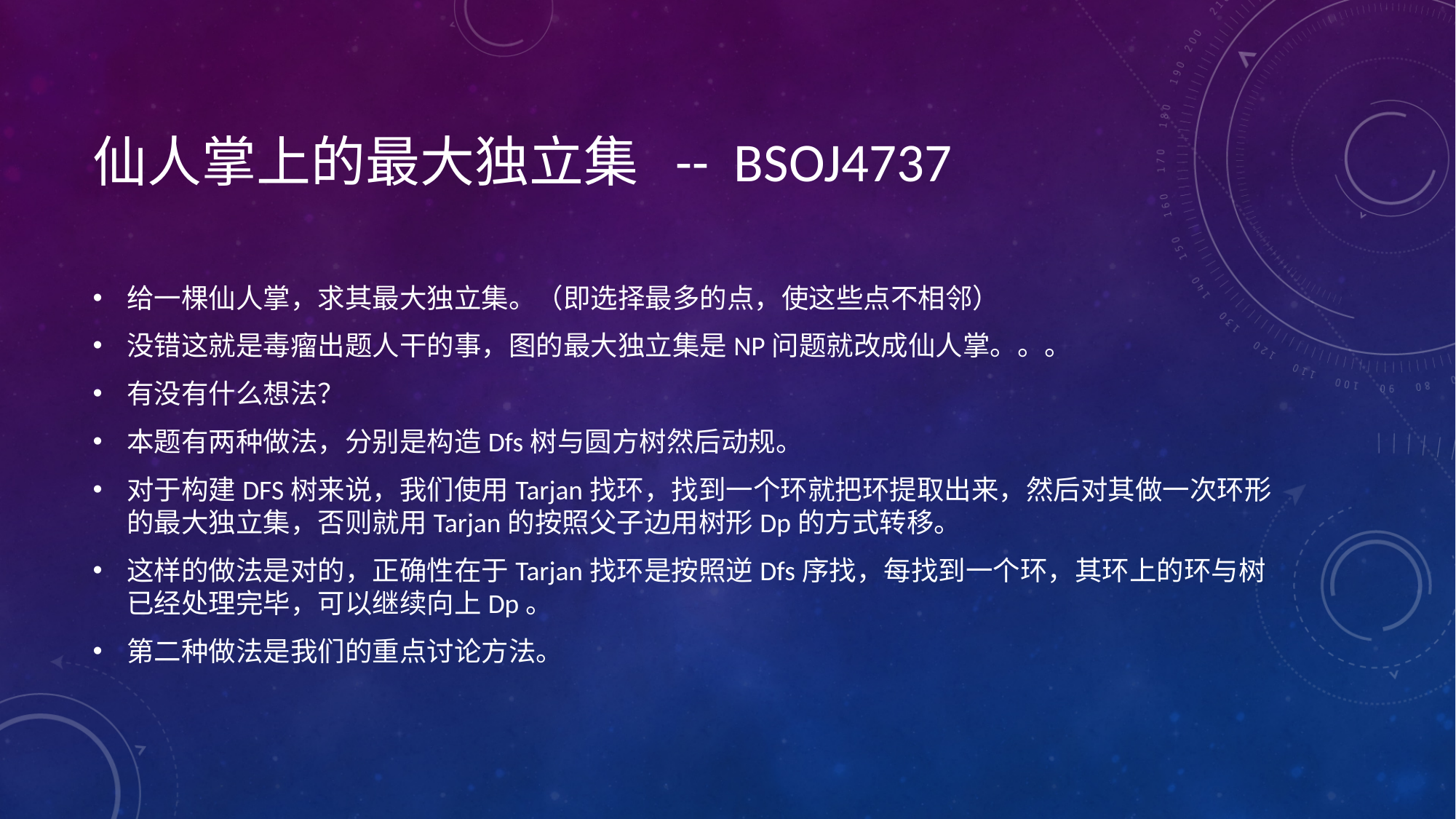

# 仙人掌上的最大独立集  --  bsoj4737
给一棵仙人掌，求其最大独立集。（即选择最多的点，使这些点不相邻）
没错这就是毒瘤出题人干的事，图的最大独立集是NP问题就改成仙人掌。。。
有没有什么想法？
本题有两种做法，分别是构造Dfs树与圆方树然后动规。
对于构建DFS树来说，我们使用Tarjan找环，找到一个环就把环提取出来，然后对其做一次环形的最大独立集，否则就用Tarjan的按照父子边用树形Dp的方式转移。
这样的做法是对的，正确性在于Tarjan找环是按照逆Dfs序找，每找到一个环，其环上的环与树已经处理完毕，可以继续向上Dp。
第二种做法是我们的重点讨论方法。